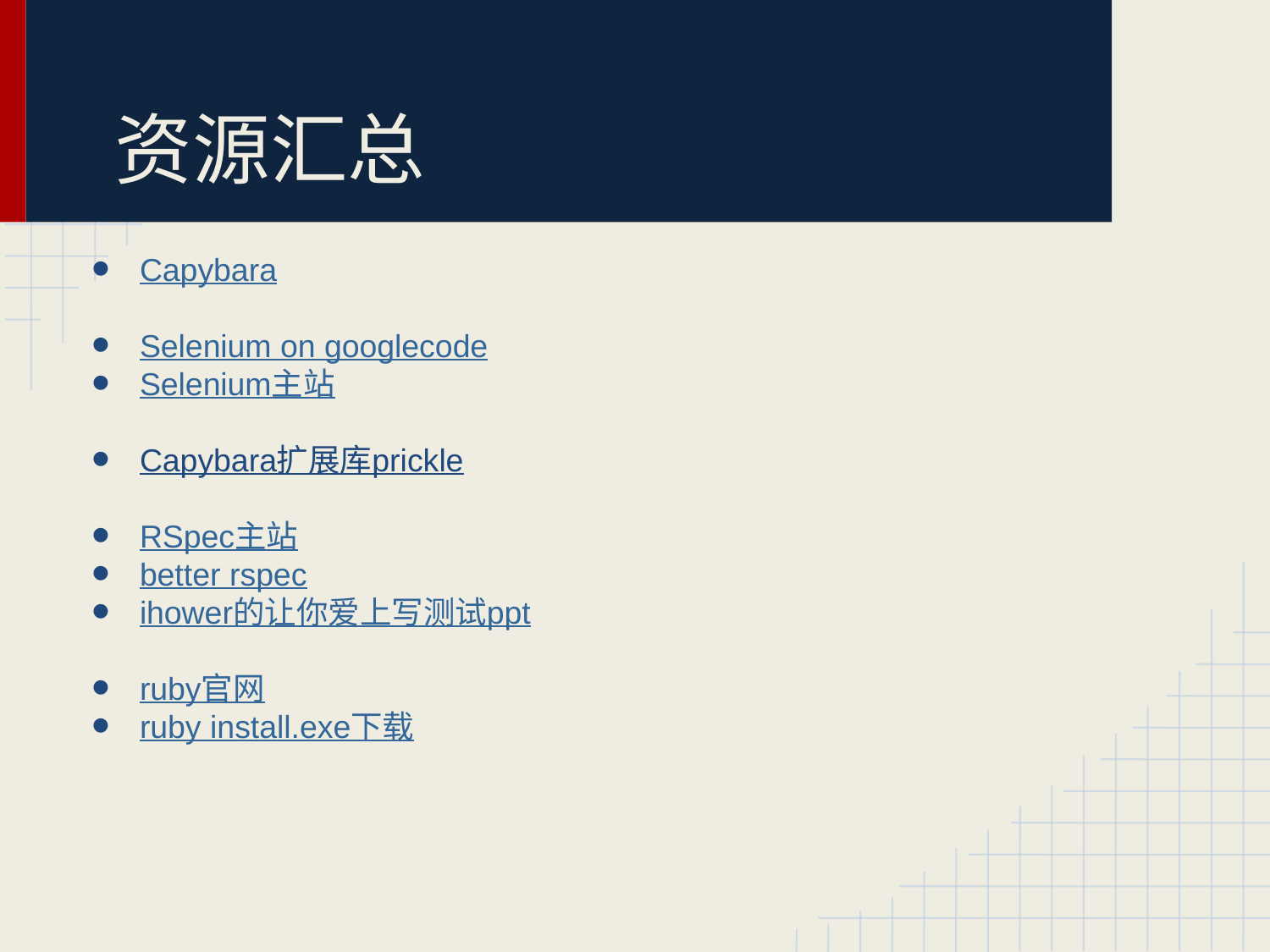

# 资源汇总
Capybara

Selenium on googlecode
Selenium主站

Capybara扩展库prickle

RSpec主站
better rspec
ihower的让你爱上写测试ppt

ruby官网
ruby install.exe下载